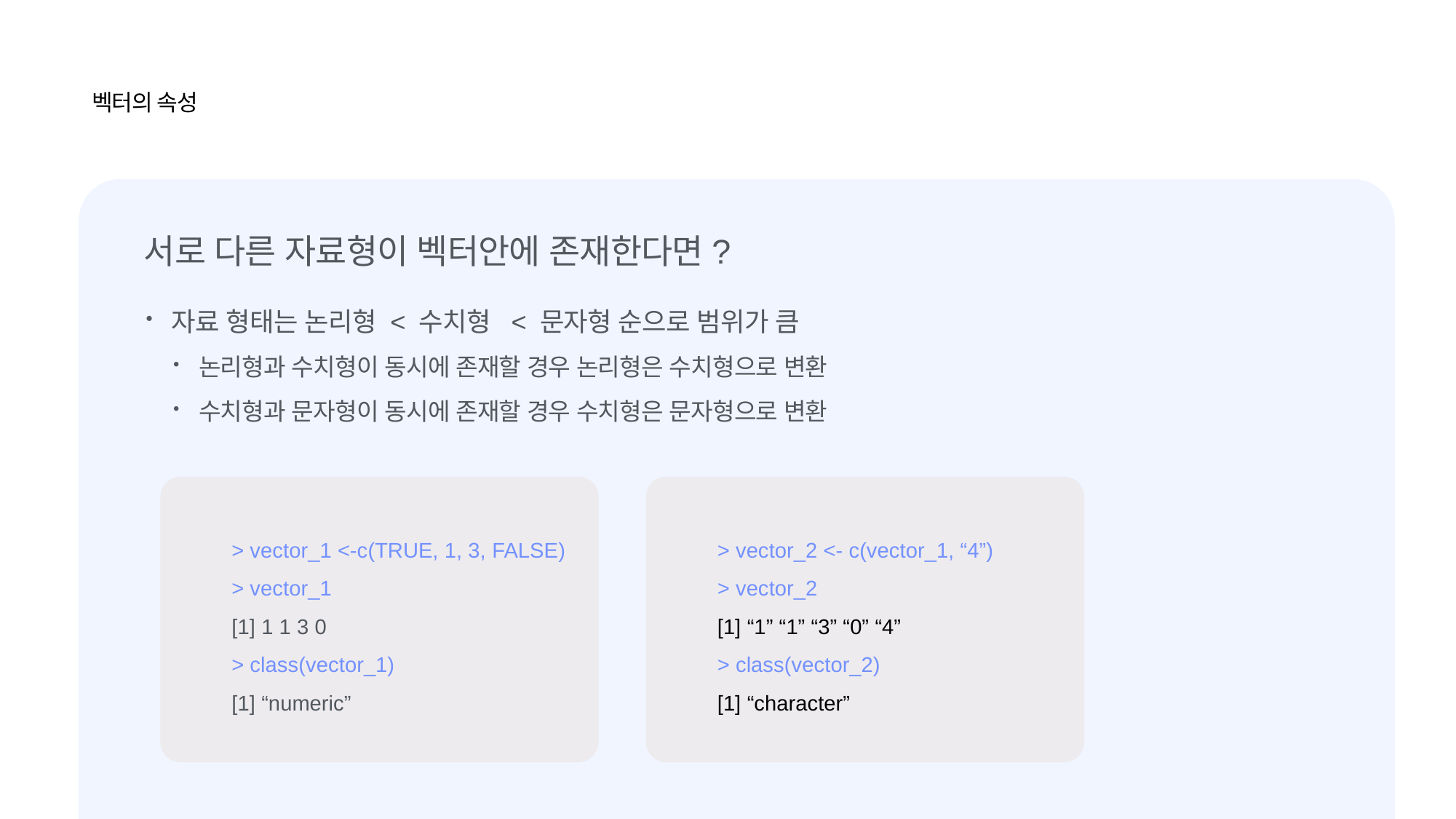

벡터의 속성

서로 다른 자료형이 벡터안에 존재한다면?
자료 형태는 논리형 < 수치형  < 문자형 순으로 범위가 큼
논리형과 수치형이 동시에 존재할 경우 논리형은 수치형으로 변환
수치형과 문자형이 동시에 존재할 경우 수치형은 문자형으로 변환
> vector_1 <-c(TRUE, 1, 3, FALSE)
> vector_1
[1] 1 1 3 0
> class(vector_1)
[1] “numeric”
> vector_2 <- c(vector_1, “4”)
> vector_2
[1] “1” “1” “3” “0” “4”
> class(vector_2)
[1] “character”